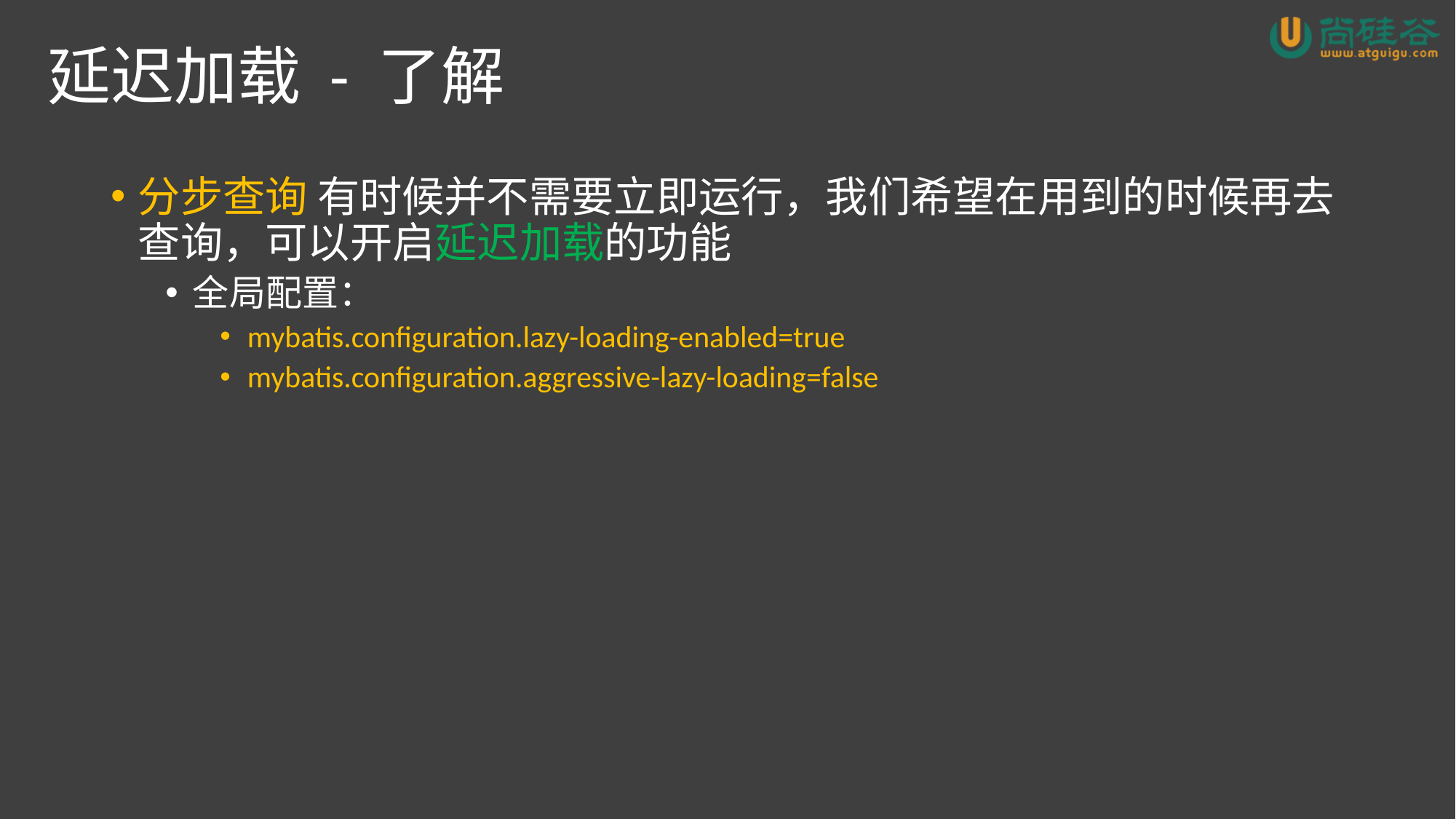

# 延迟加载 - 了解
分步查询 有时候并不需要立即运行，我们希望在用到的时候再去查询，可以开启延迟加载的功能
全局配置：
mybatis.configuration.lazy-loading-enabled=true
mybatis.configuration.aggressive-lazy-loading=false